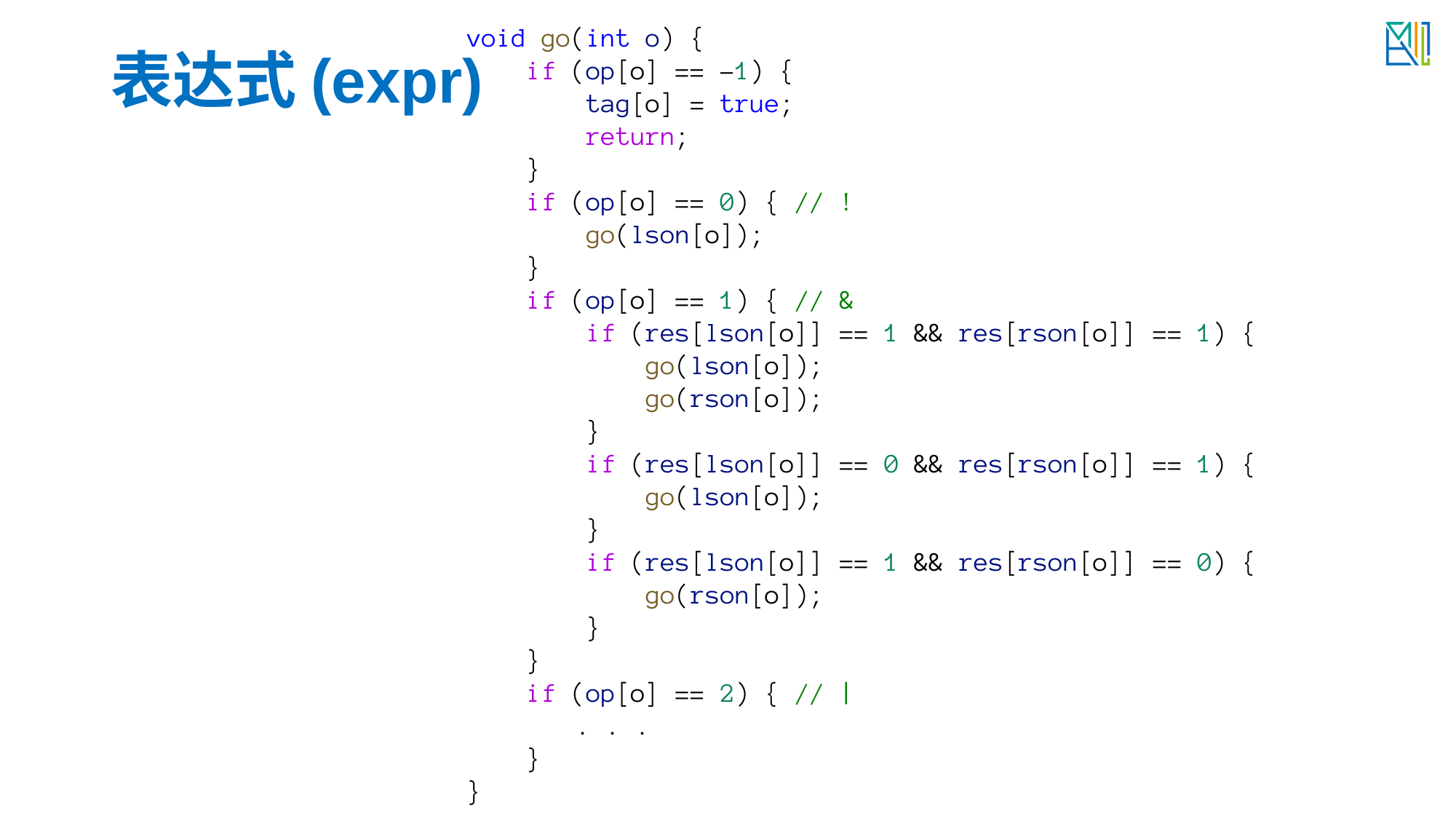

void go(int o) {
    if (op[o] == -1) {
        tag[o] = true;
        return;
    }
    if (op[o] == 0) { // !
        go(lson[o]);
    }
    if (op[o] == 1) { // &
        if (res[lson[o]] == 1 && res[rson[o]] == 1) {
            go(lson[o]);
            go(rson[o]);
        }
        if (res[lson[o]] == 0 && res[rson[o]] == 1) {
            go(lson[o]);
        }
        if (res[lson[o]] == 1 && res[rson[o]] == 0) {
            go(rson[o]);
        }
    }
    if (op[o] == 2) { // |
	. . .
    }
}
# 表达式(expr)